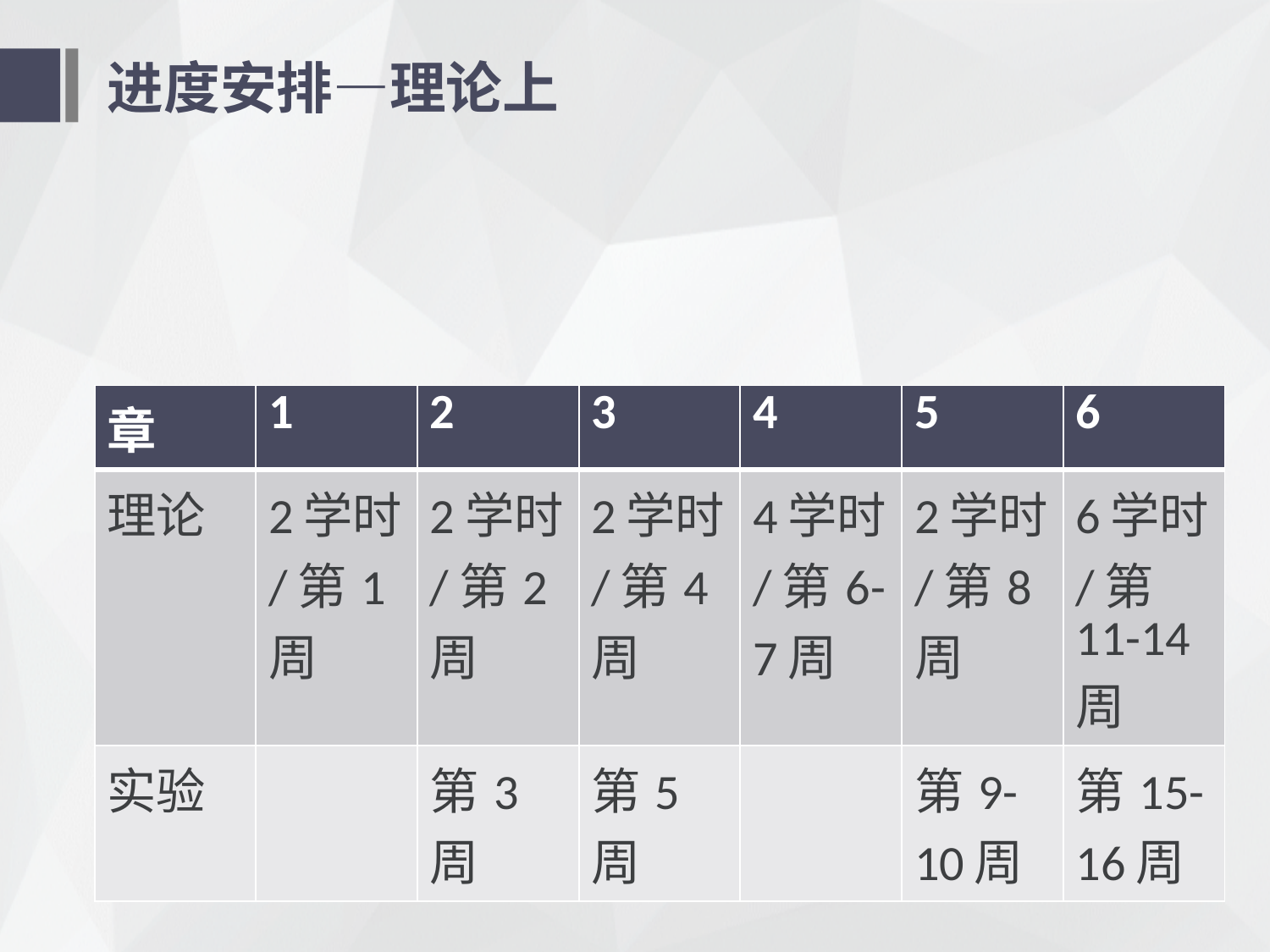

# 进度安排—理论上
| 章 | 1 | 2 | 3 | 4 | 5 | 6 |
| --- | --- | --- | --- | --- | --- | --- |
| 理论 | 2学时/第1周 | 2学时/第2周 | 2学时/第4周 | 4学时/第6-7周 | 2学时/第8周 | 6学时/第11-14周 |
| 实验 |  | 第3周 | 第5周 |  | 第9-10周 | 第15-16周 |